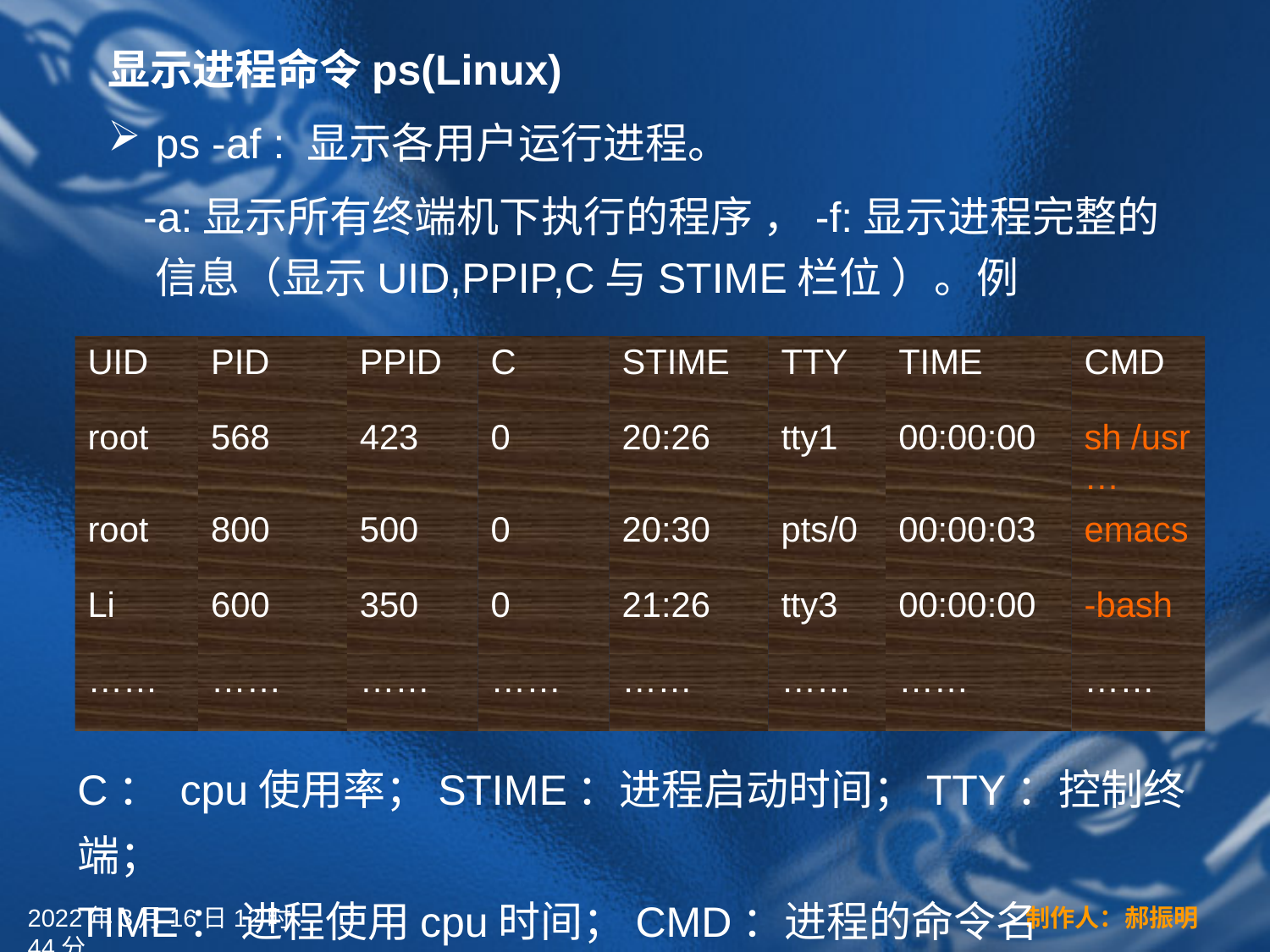

显示进程命令ps(Linux)
ps -af : 显示各用户运行进程。
   -a:显示所有终端机下执行的程序 ，-f:显示进程完整的信息（显示UID,PPIP,C与STIME栏位 ）。例

| UID | PID | PPID | C | STIME | TTY | TIME | CMD |
| --- | --- | --- | --- | --- | --- | --- | --- |
| root | 568 | 423 | 0 | 20:26 | tty1 | 00:00:00 | sh /usr … |
| root | 800 | 500 | 0 | 20:30 | pts/0 | 00:00:03 | emacs |
| Li | 600 | 350 | 0 | 21:26 | tty3 | 00:00:00 | -bash |
| …… | …… | …… | …… | …… | …… | …… | …… |
C： cpu使用率；STIME：进程启动时间；TTY：控制终端；
TIME： 进程使用cpu时间；CMD：进程的命令名
2022年3月16日12时44分
制作人：郝振明